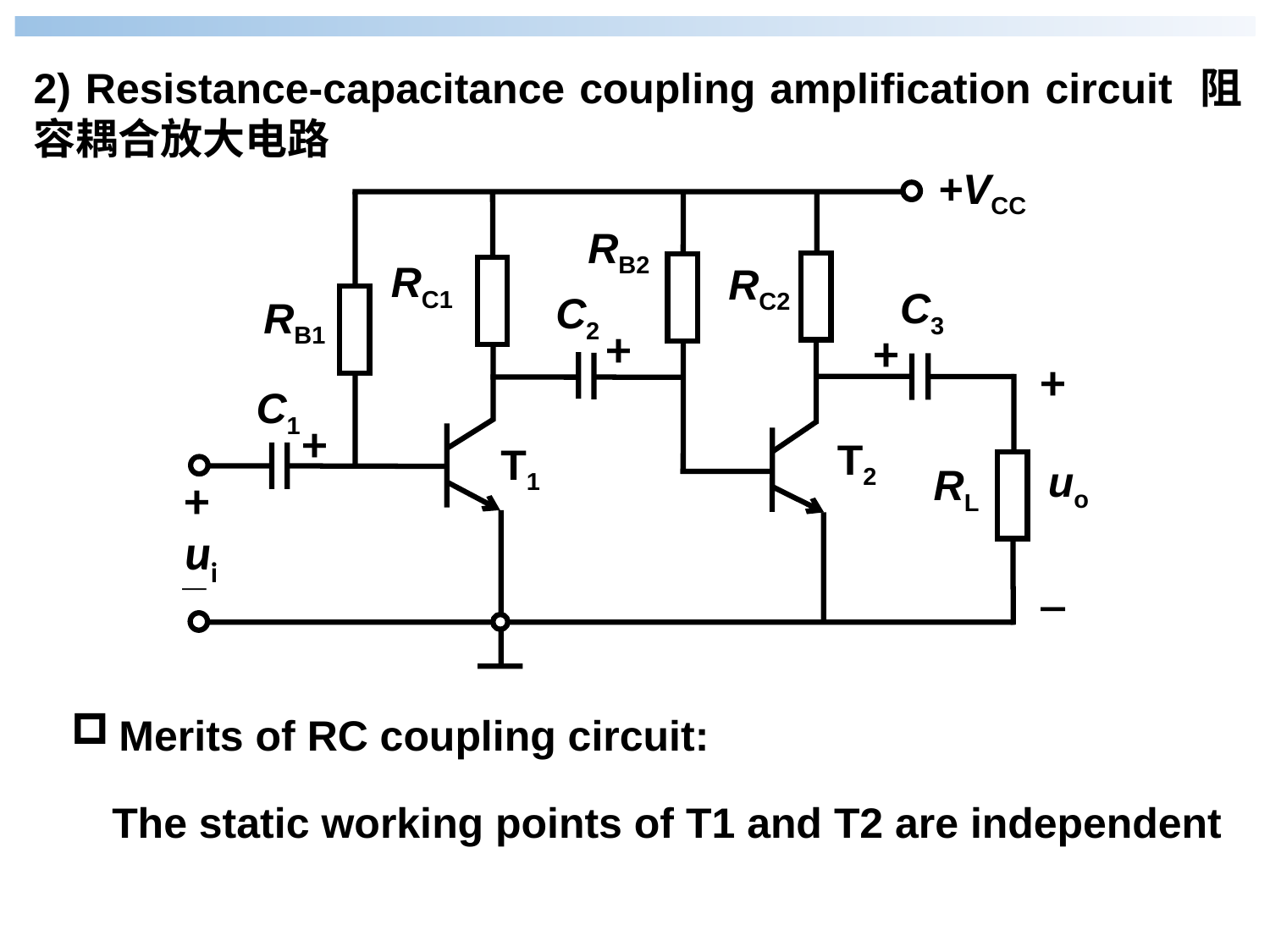

2) Resistance-capacitance coupling amplification circuit 阻容耦合放大电路
+VCC

RB2

RC1

RC2
C3

C2
RB1
+
+

+

C1
+

T2
T1

uo

RL

+

ui

_
_

Merits of RC coupling circuit:
The static working points of T1 and T2 are independent